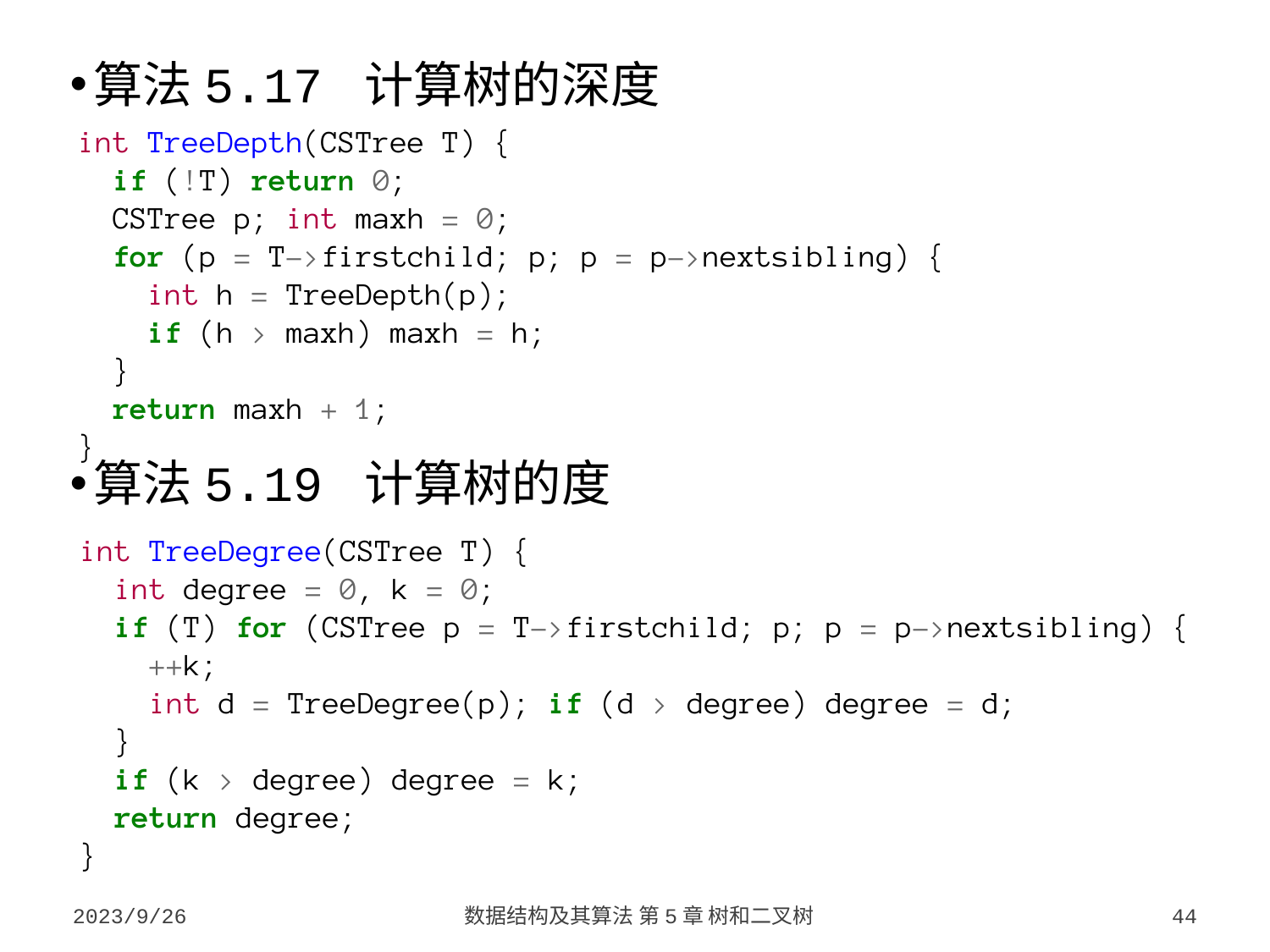

算法5.17 计算树的深度

算法5.19 计算树的度
int TreeDepth(CSTree T) {
  if (!T) return 0;
  CSTree p; int maxh = 0;
  for (p = T->firstchild; p; p = p->nextsibling) {
    int h = TreeDepth(p);
    if (h > maxh) maxh = h;
  }
  return maxh + 1;
}
int TreeDegree(CSTree T) {
  int degree = 0, k = 0;
  if (T) for (CSTree p = T->firstchild; p; p = p->nextsibling) {
    ++k;
    int d = TreeDegree(p); if (d > degree) degree = d;
  }
  if (k > degree) degree = k;
  return degree;
}
2023/9/26
数据结构及其算法 第5章 树和二叉树
44